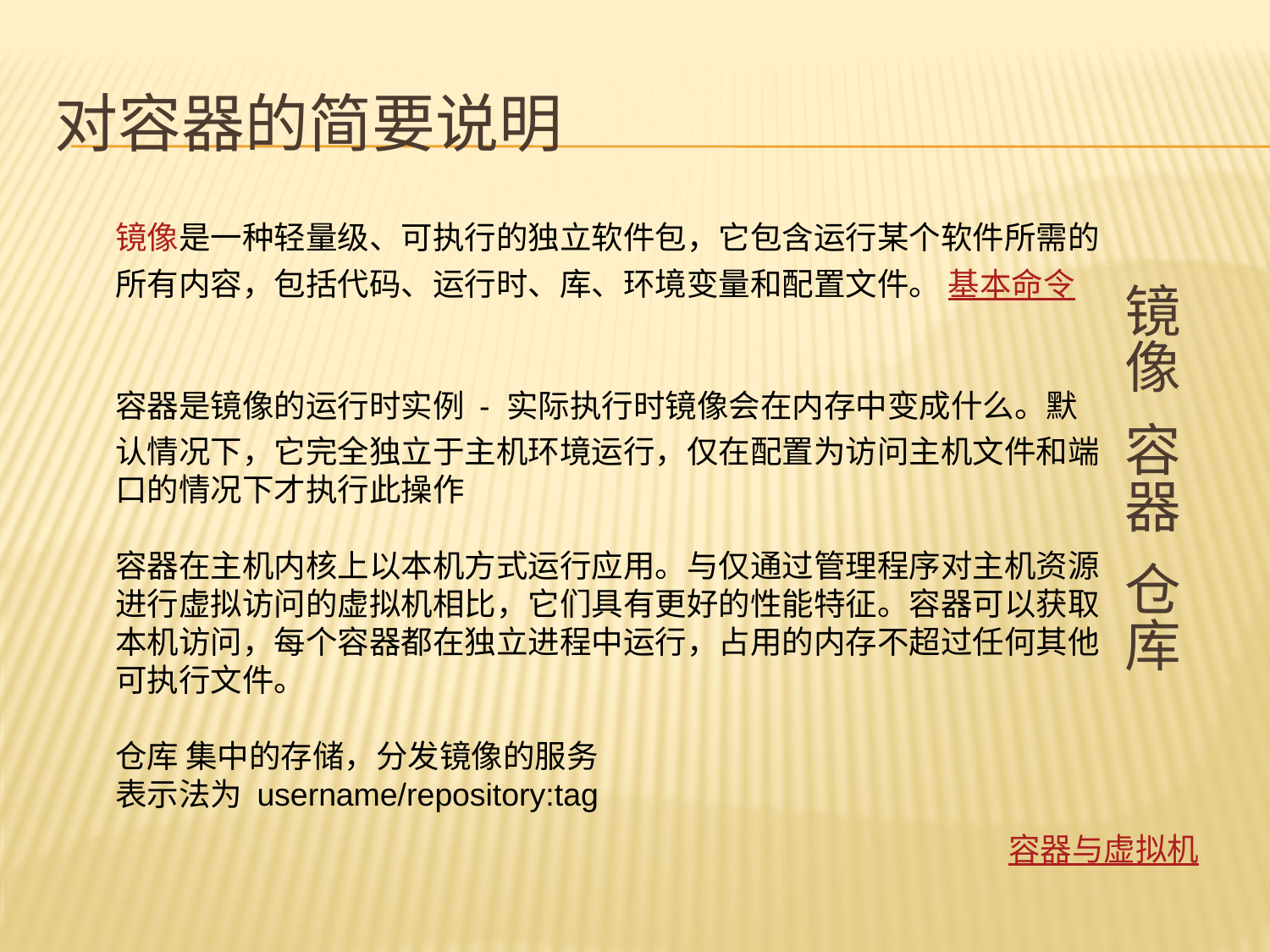

# 对容器的简要说明
镜像是一种轻量级、可执行的独立软件包，它包含运行某个软件所需的所有内容，包括代码、运行时、库、环境变量和配置文件。 基本命令

容器是镜像的运行时实例 - 实际执行时镜像会在内存中变成什么。默认情况下，它完全独立于主机环境运行，仅在配置为访问主机文件和端口的情况下才执行此操作

容器在主机内核上以本机方式运行应用。与仅通过管理程序对主机资源进行虚拟访问的虚拟机相比，它们具有更好的性能特征。容器可以获取本机访问，每个容器都在独立进程中运行，占用的内存不超过任何其他可执行文件。

仓库 集中的存储，分发镜像的服务
表示法为 username/repository:tag
镜像  容器  仓库
容器与虚拟机